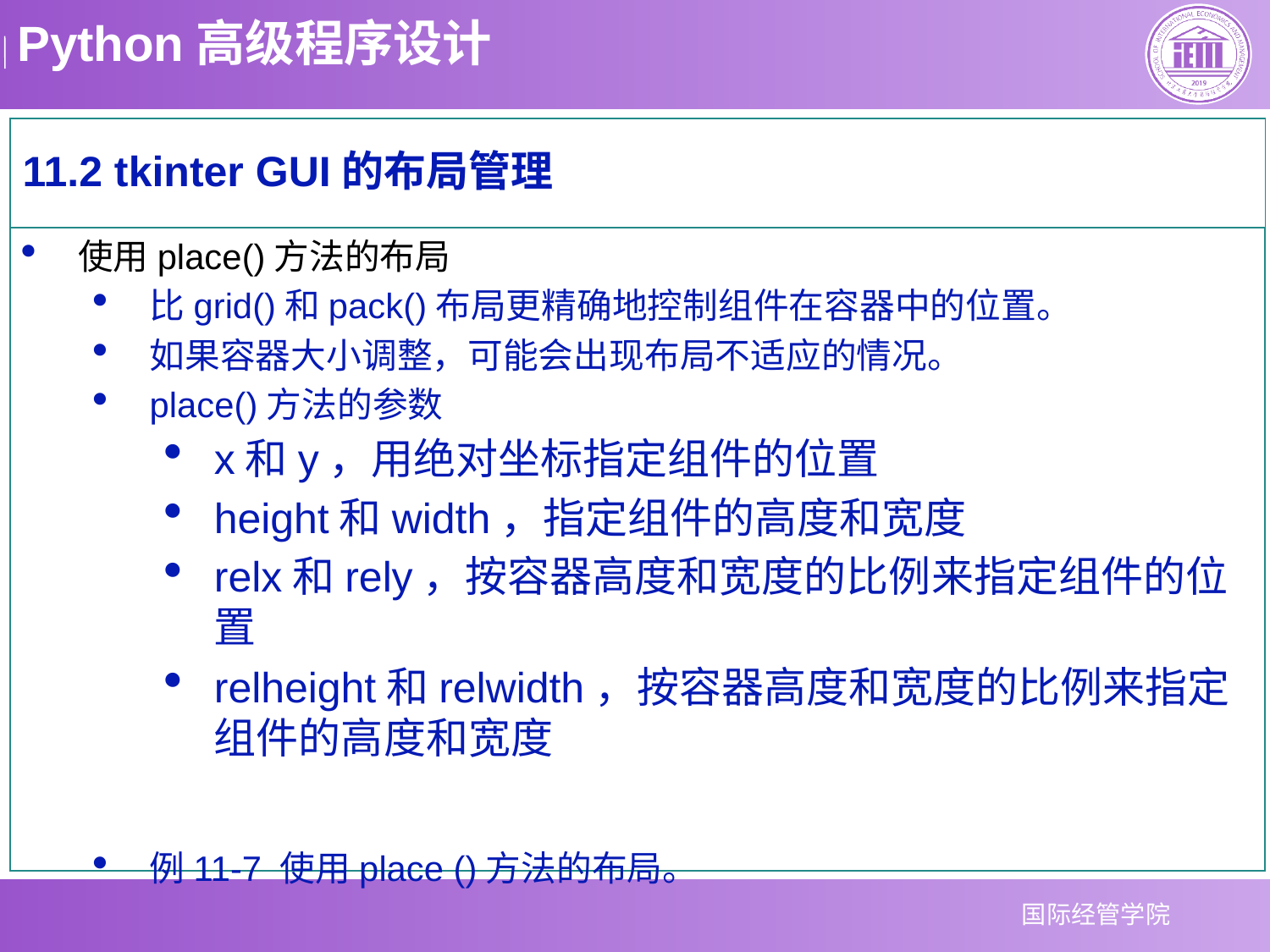

11.2 tkinter GUI的布局管理
使用place()方法的布局
比grid()和pack()布局更精确地控制组件在容器中的位置。
如果容器大小调整，可能会出现布局不适应的情况。
place()方法的参数
x和y，用绝对坐标指定组件的位置
height和width，指定组件的高度和宽度
relx和rely，按容器高度和宽度的比例来指定组件的位置
relheight和relwidth，按容器高度和宽度的比例来指定组件的高度和宽度

例11-7 使用place ()方法的布局。